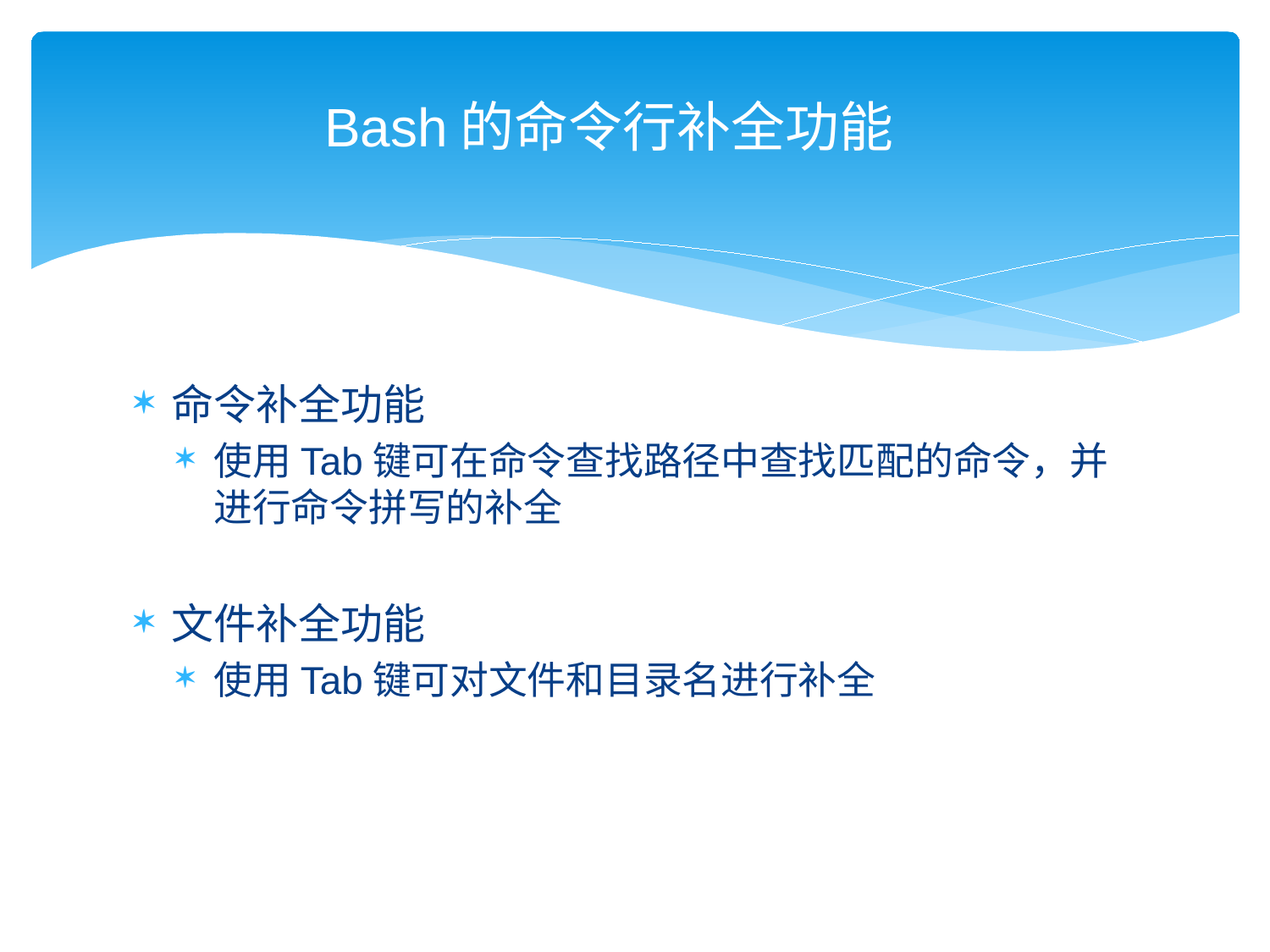

# Bash的命令行补全功能
命令补全功能
使用Tab键可在命令查找路径中查找匹配的命令，并进行命令拼写的补全

文件补全功能
使用Tab键可对文件和目录名进行补全